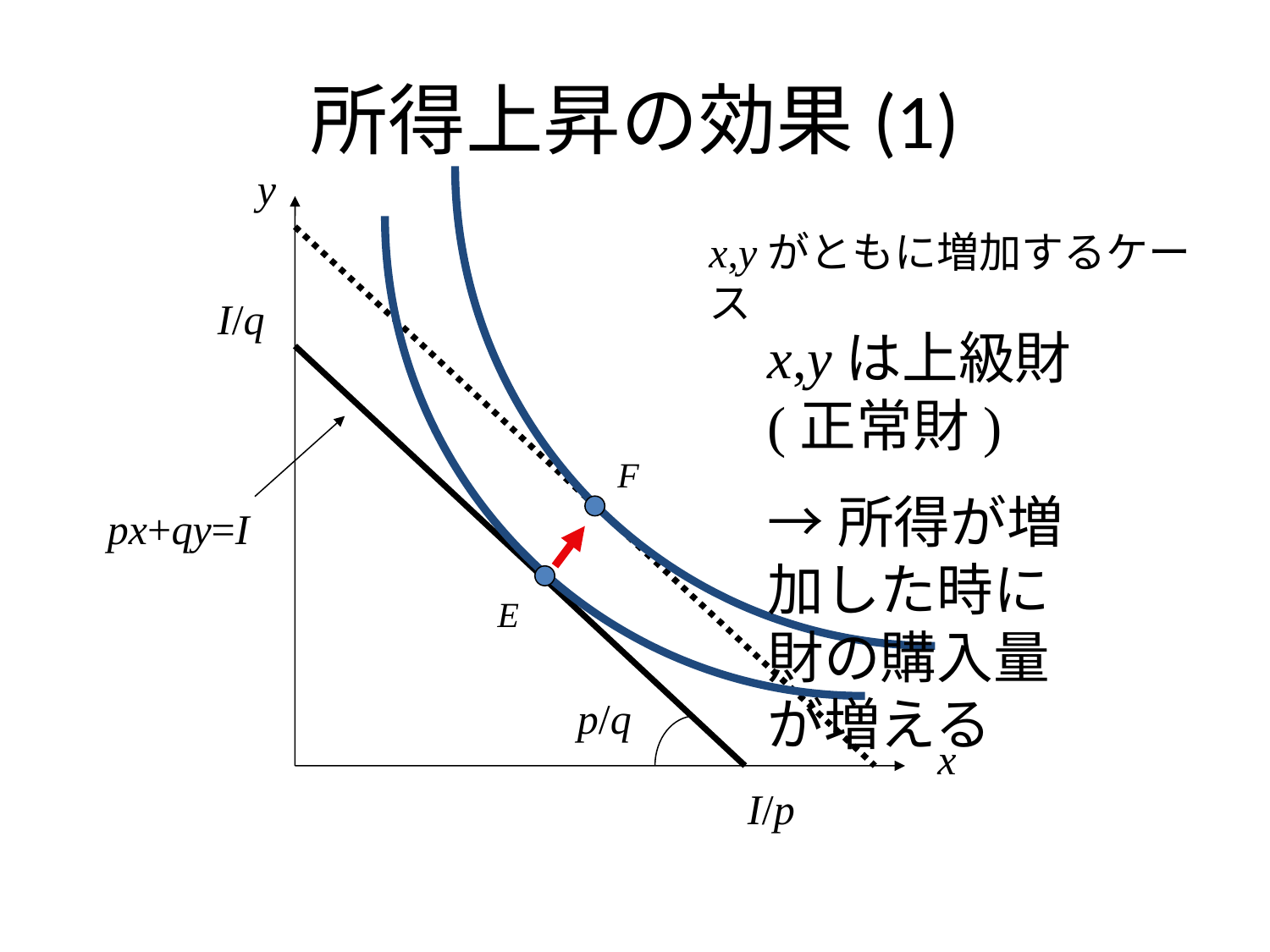

# 所得上昇の効果(1)
y

x,yがともに増加するケース

I/q
x,yは上級財(正常財)
→所得が増加した時に財の購入量が増える

F
px+qy=I

E
p/q

x

I/p